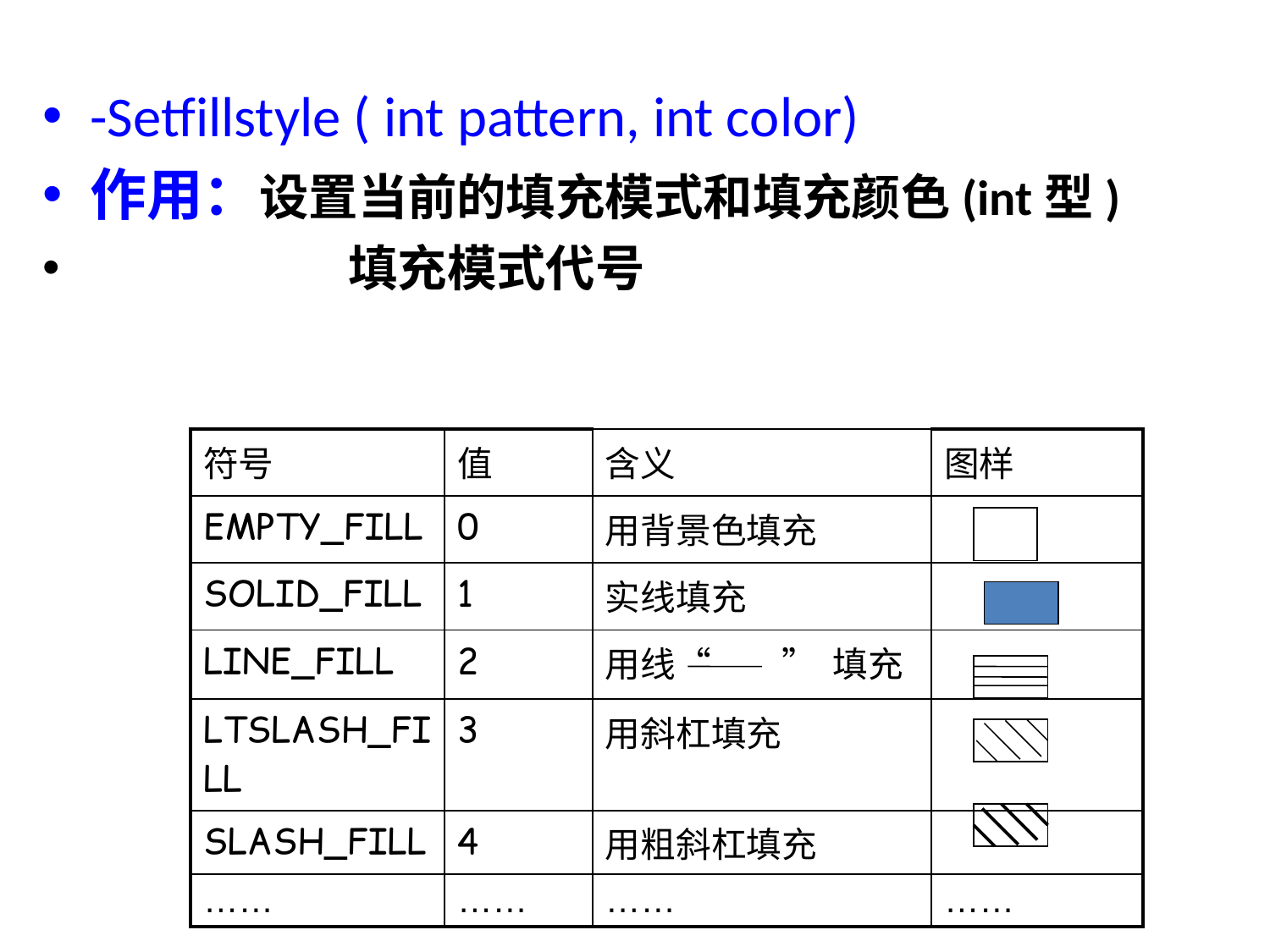

-Setfillstyle ( int pattern, int color)
作用：设置当前的填充模式和填充颜色(int型)
                      填充模式代号

| 符号 | 值 | 含义 | 图样 |
| --- | --- | --- | --- |
| EMPTY\_FILL | 0 | 用背景色填充 |  |
| SOLID\_FILL | 1 | 实线填充 |  |
| LINE\_FILL | 2 | 用线“ ” 填充 |  |
| LTSLASH\_FILL | 3 | 用斜杠填充 |  |
| SLASH\_FILL | 4 | 用粗斜杠填充 |  |
| …… | …… | …… | …… |